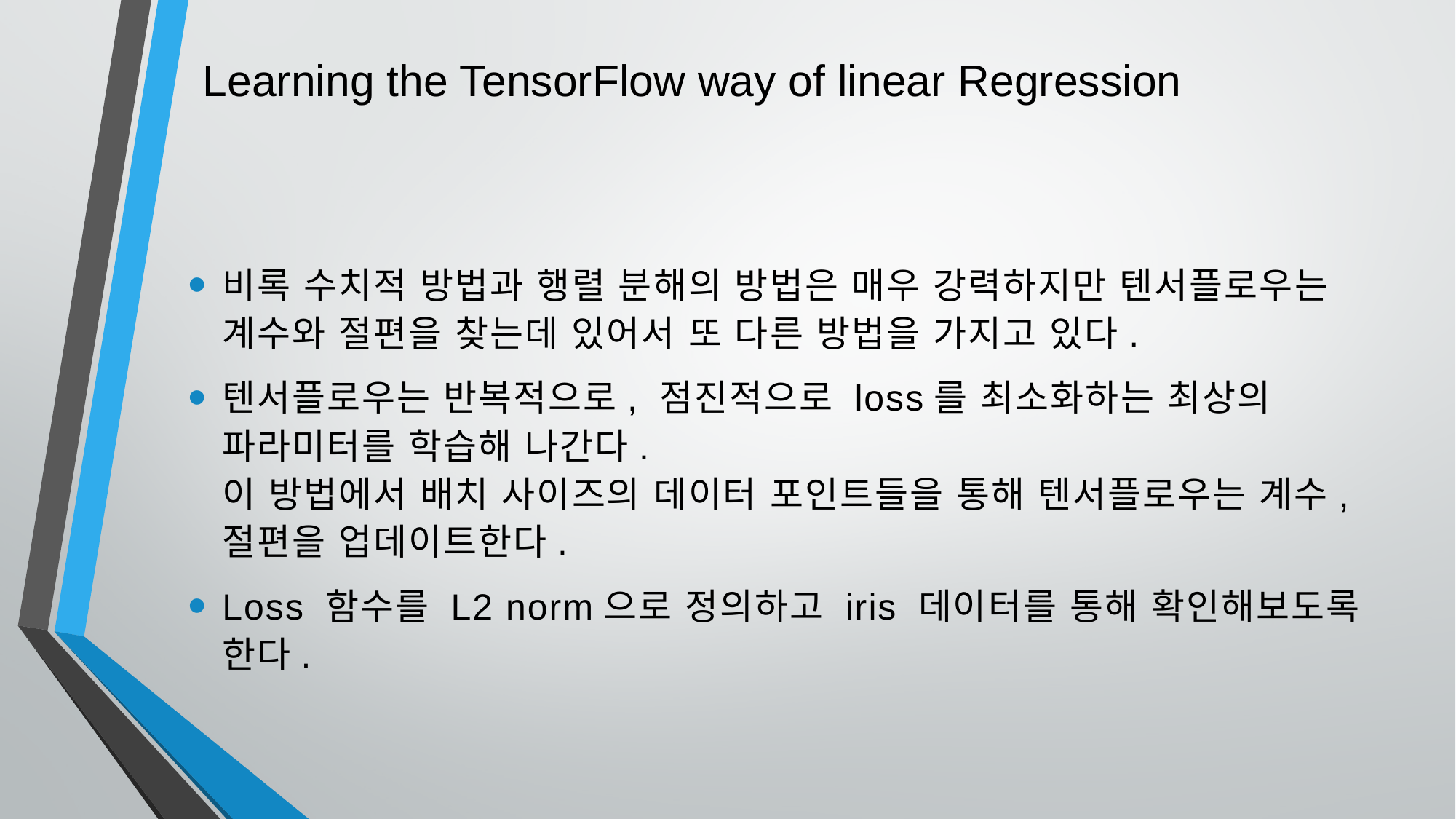

# Learning the TensorFlow way of linear Regression
비록 수치적 방법과 행렬 분해의 방법은 매우 강력하지만 텐서플로우는 계수와 절편을 찾는데 있어서 또 다른 방법을 가지고 있다.
텐서플로우는 반복적으로, 점진적으로 loss를 최소화하는 최상의 파라미터를 학습해 나간다.
이 방법에서 배치 사이즈의 데이터 포인트들을 통해 텐서플로우는 계수, 절편을 업데이트한다.
Loss 함수를 L2 norm으로 정의하고 iris 데이터를 통해 확인해보도록 한다.